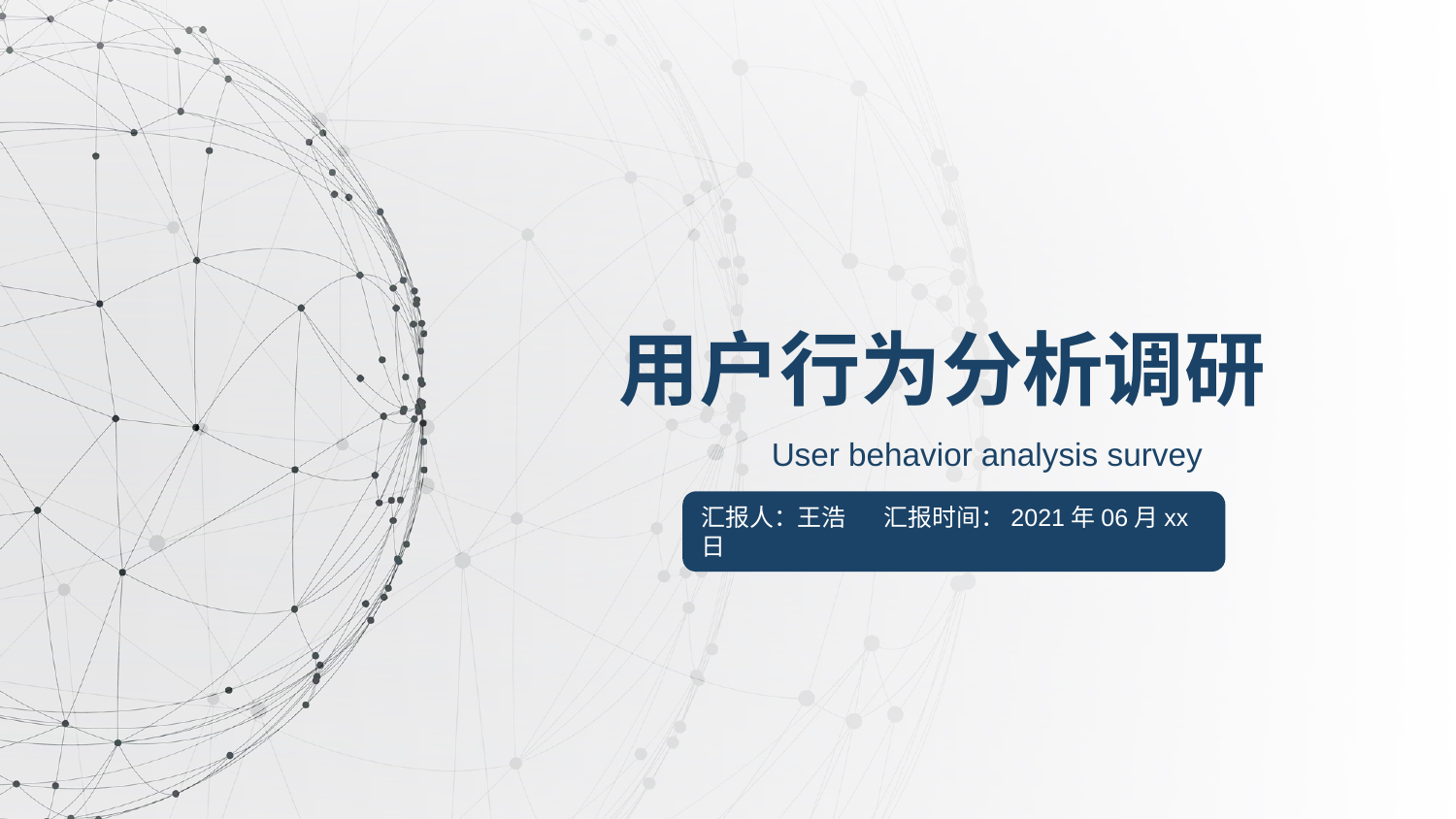

用户行为分析调研
User behavior analysis survey
汇报人：王浩       汇报时间：2021年06月xx日